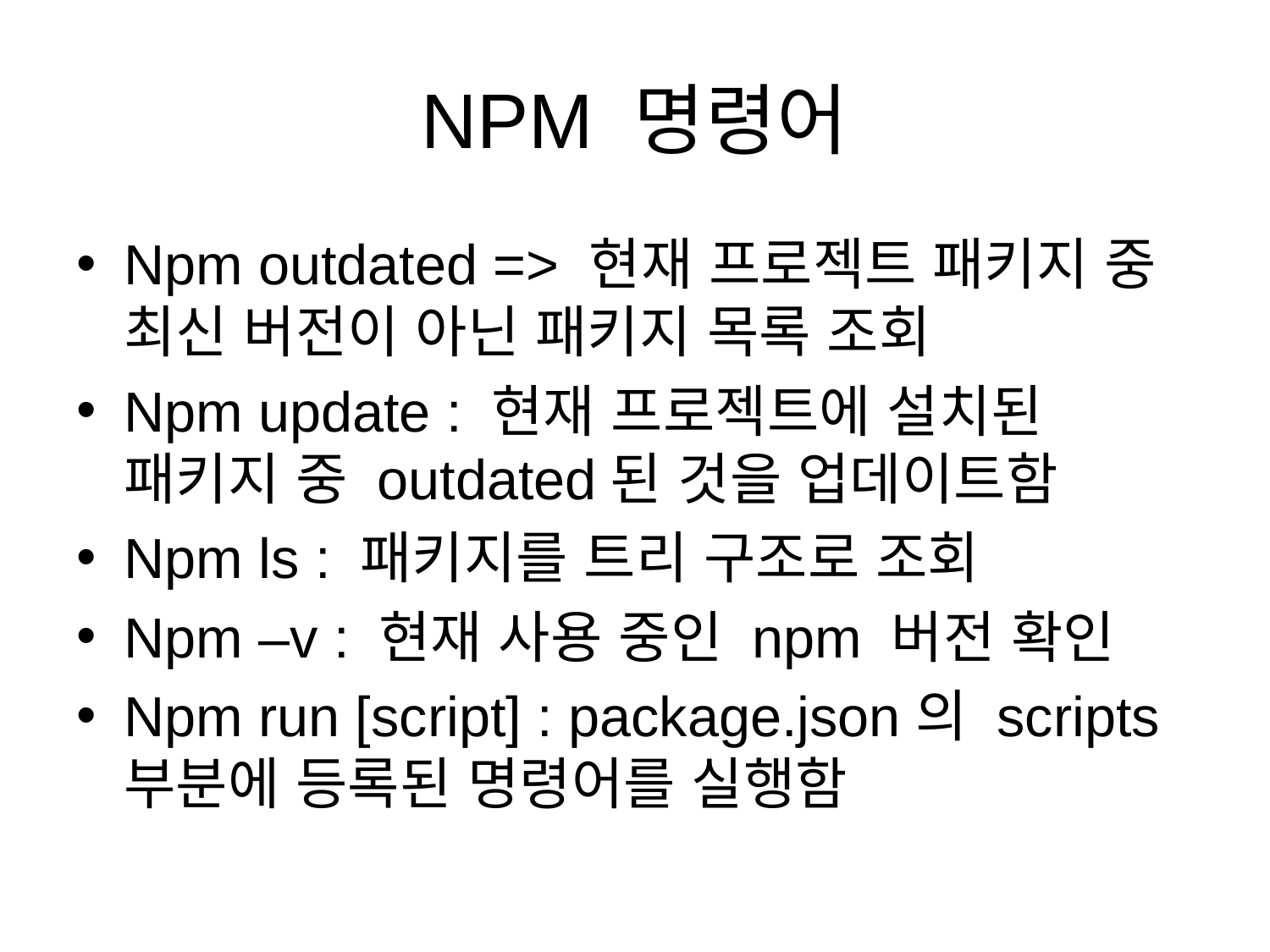

# NPM 명령어
Npm outdated => 현재 프로젝트 패키지 중 최신 버전이 아닌 패키지 목록 조회
Npm update : 현재 프로젝트에 설치된 패키지 중 outdated된 것을 업데이트함
Npm ls : 패키지를 트리 구조로 조회
Npm –v : 현재 사용 중인 npm 버전 확인
Npm run [script] : package.json의 scripts 부분에 등록된 명령어를 실행함